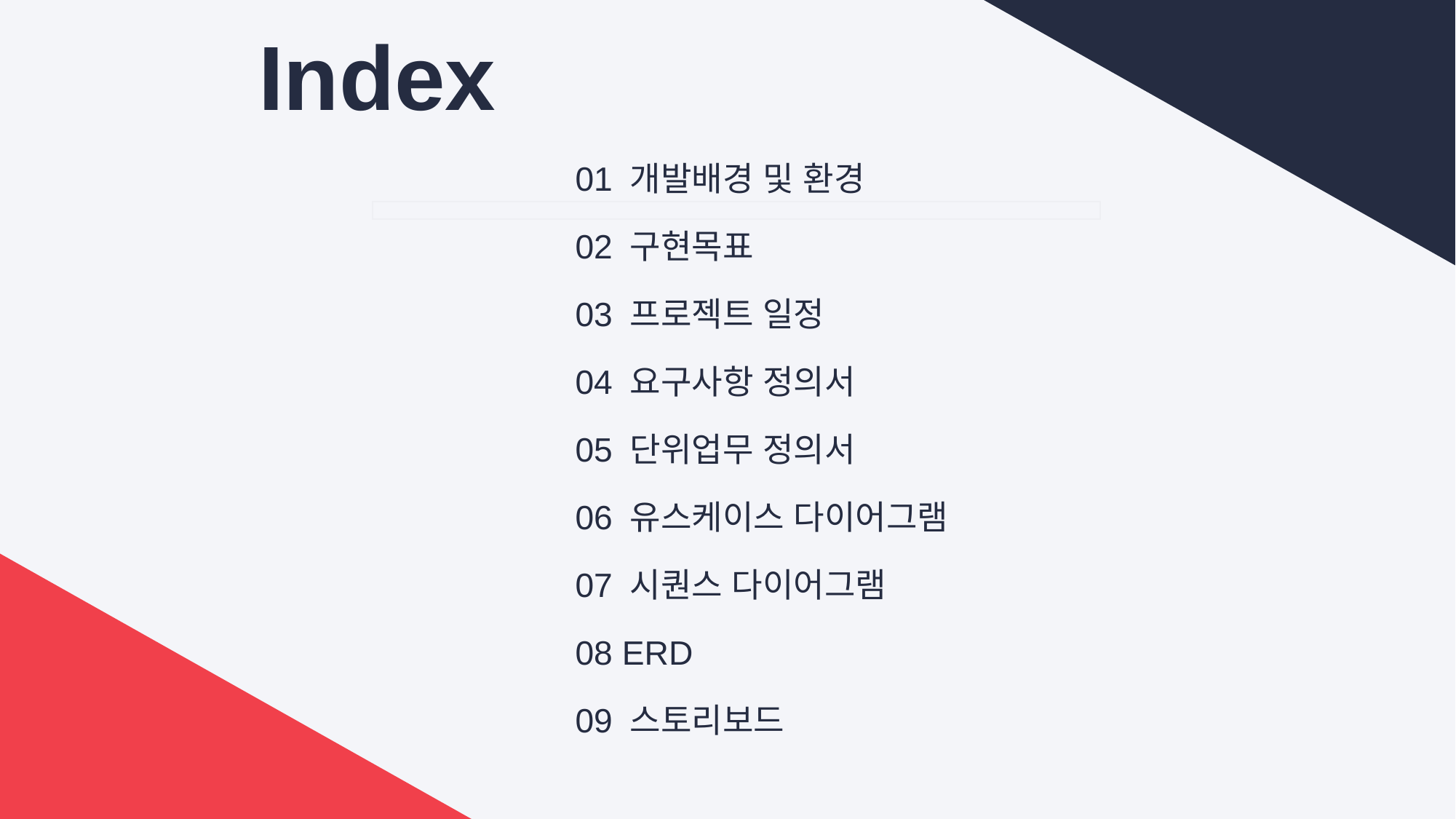

Index
01 개발배경 및 환경
02 구현목표
03 프로젝트 일정
04 요구사항 정의서
05 단위업무 정의서
06 유스케이스 다이어그램
07 시퀀스 다이어그램
08 ERD
09 스토리보드